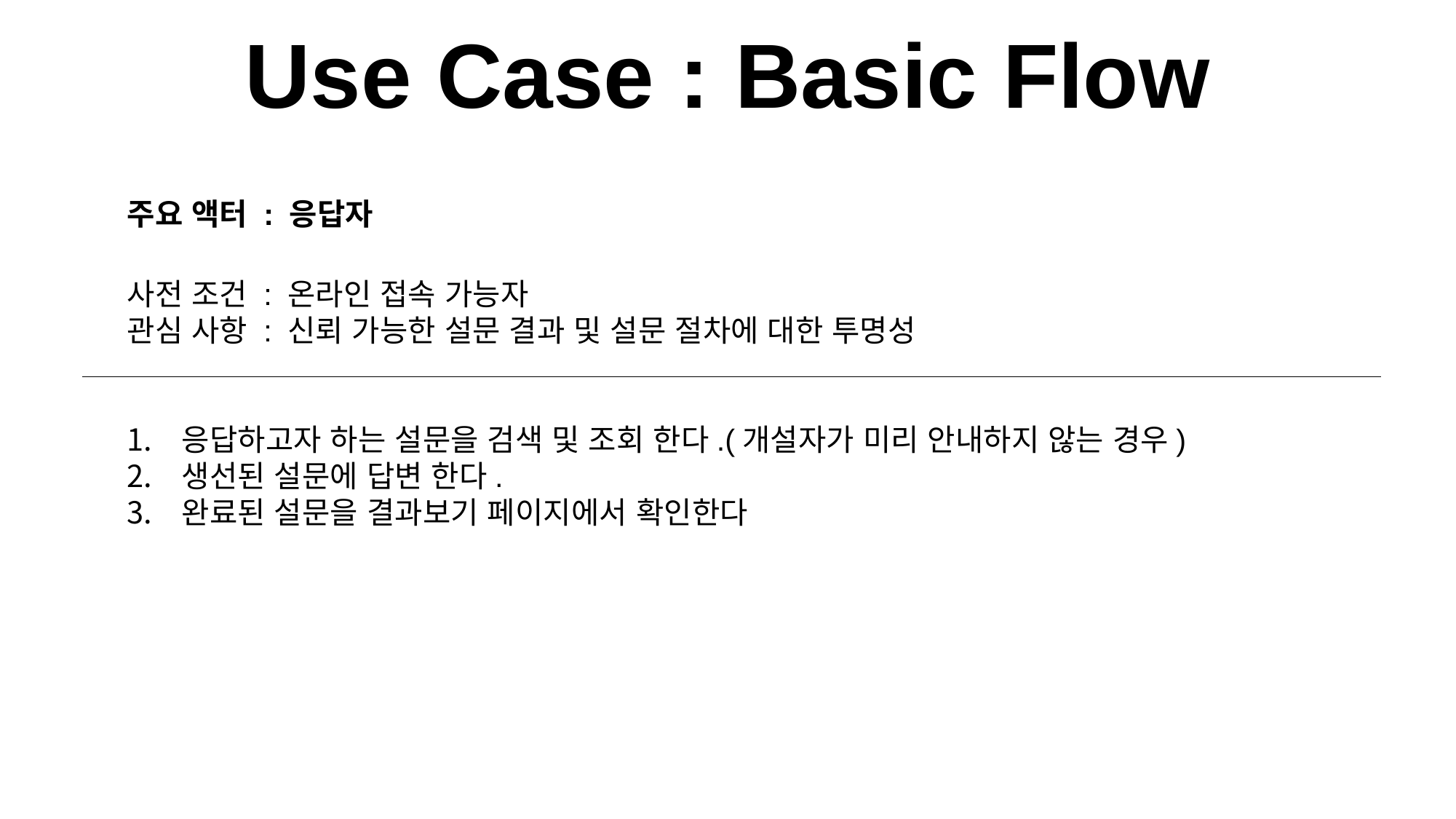

# Use Case : Basic Flow
주요 액터 : 응답자
사전 조건 : 온라인 접속 가능자
관심 사항 : 신뢰 가능한 설문 결과 및 설문 절차에 대한 투명성

응답하고자 하는 설문을 검색 및 조회 한다.(개설자가 미리 안내하지 않는 경우)
생선된 설문에 답변 한다.
완료된 설문을 결과보기 페이지에서 확인한다